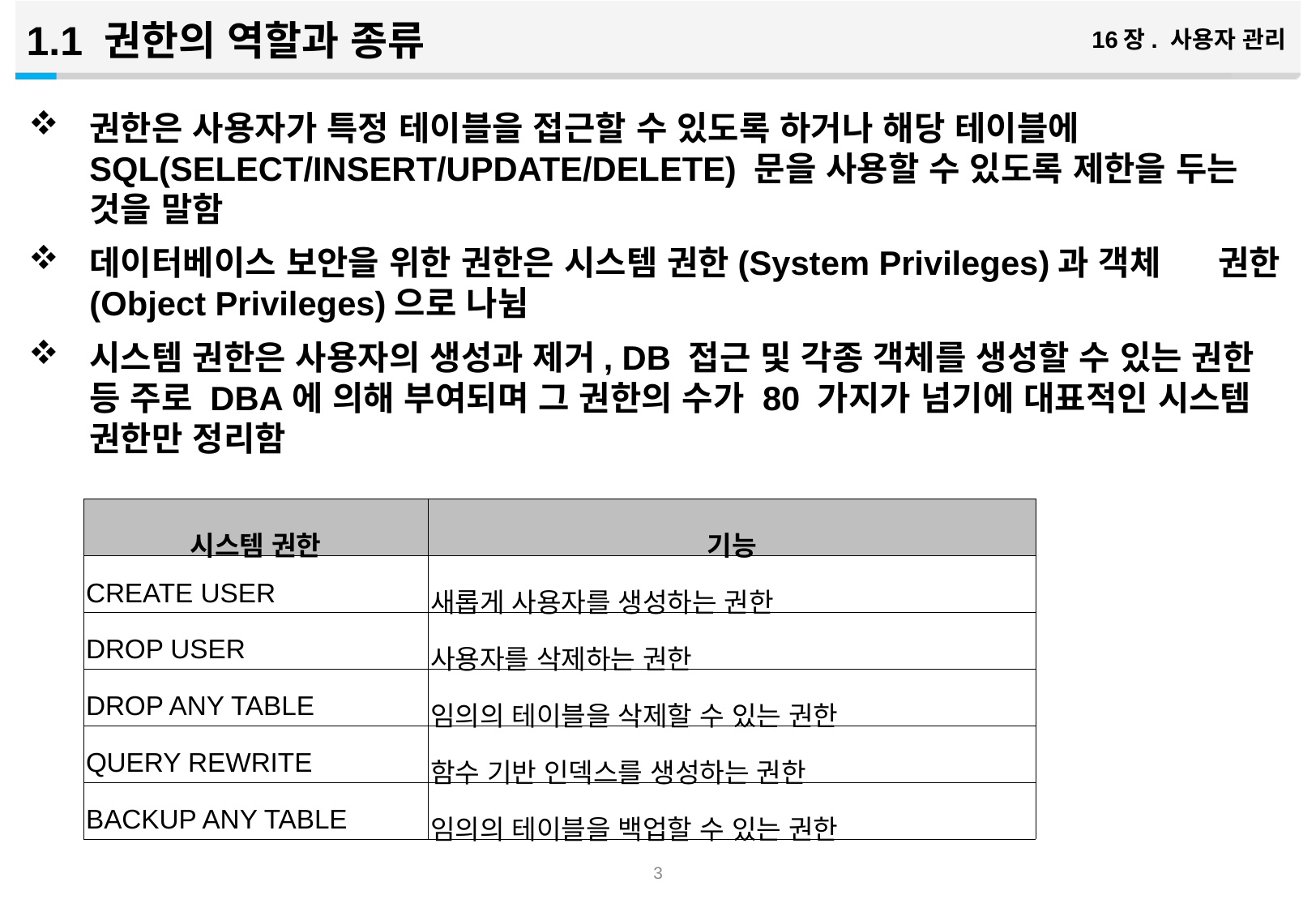

1.1 권한의 역할과 종류
16장. 사용자 관리
권한은 사용자가 특정 테이블을 접근할 수 있도록 하거나 해당 테이블에 SQL(SELECT/INSERT/UPDATE/DELETE) 문을 사용할 수 있도록 제한을 두는 것을 말함
데이터베이스 보안을 위한 권한은 시스템 권한(System Privileges)과 객체      권한(Object Privileges)으로 나뉨
시스템 권한은 사용자의 생성과 제거, DB 접근 및 각종 객체를 생성할 수 있는 권한 등 주로 DBA에 의해 부여되며 그 권한의 수가 80 가지가 넘기에 대표적인 시스템 권한만 정리함

| 시스템 권한 | 기능 |
| --- | --- |
| CREATE USER | 새롭게 사용자를 생성하는 권한 |
| DROP USER | 사용자를 삭제하는 권한 |
| DROP ANY TABLE | 임의의 테이블을 삭제할 수 있는 권한 |
| QUERY REWRITE | 함수 기반 인덱스를 생성하는 권한 |
| BACKUP ANY TABLE | 임의의 테이블을 백업할 수 있는 권한 |
3